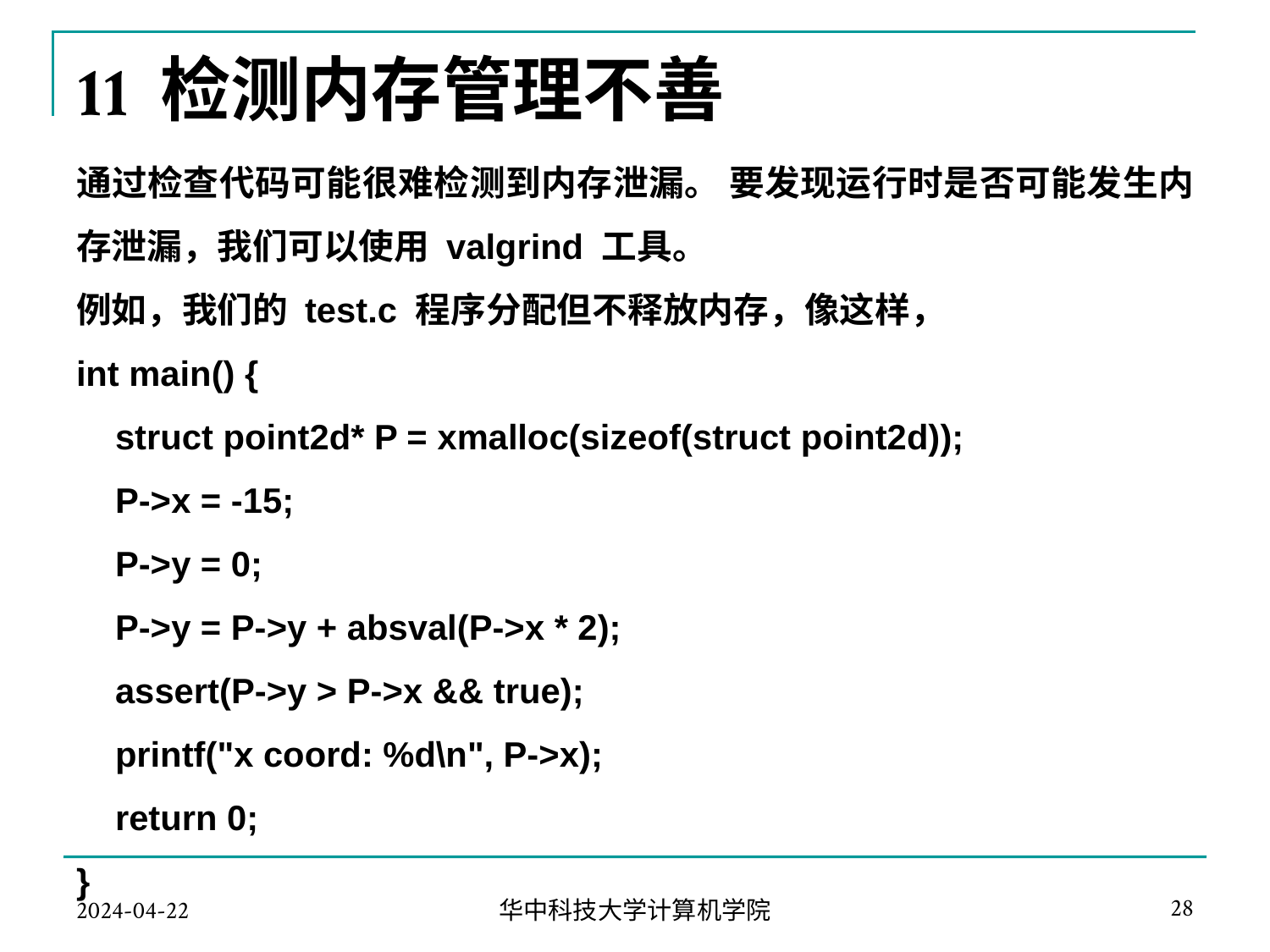

# 11 检测内存管理不善
通过检查代码可能很难检测到内存泄漏。 要发现运行时是否可能发生内存泄漏，我们可以使用 valgrind 工具。
例如，我们的 test.c 程序分配但不释放内存，像这样，
int main() {
    struct point2d* P = xmalloc(sizeof(struct point2d));
    P->x = -15;
    P->y = 0;
    P->y = P->y + absval(P->x * 2);
    assert(P->y > P->x && true);
    printf("x coord: %d\n", P->x);
    return 0;
}
2024-04-22
28
华中科技大学计算机学院